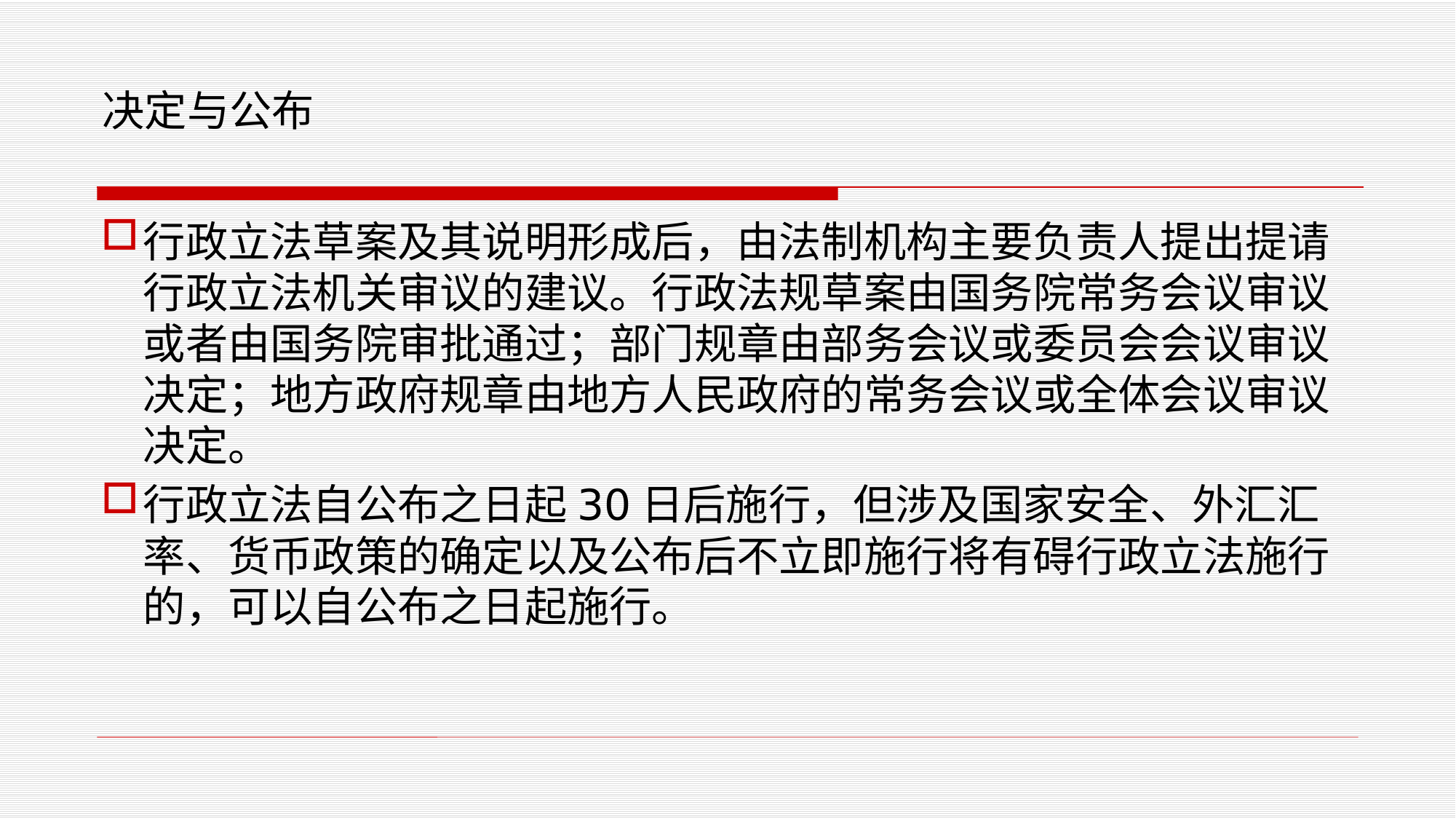

# 决定与公布
行政立法草案及其说明形成后，由法制机构主要负责人提出提请行政立法机关审议的建议。行政法规草案由国务院常务会议审议或者由国务院审批通过；部门规章由部务会议或委员会会议审议决定；地方政府规章由地方人民政府的常务会议或全体会议审议决定。
行政立法自公布之日起30日后施行，但涉及国家安全、外汇汇率、货币政策的确定以及公布后不立即施行将有碍行政立法施行的，可以自公布之日起施行。